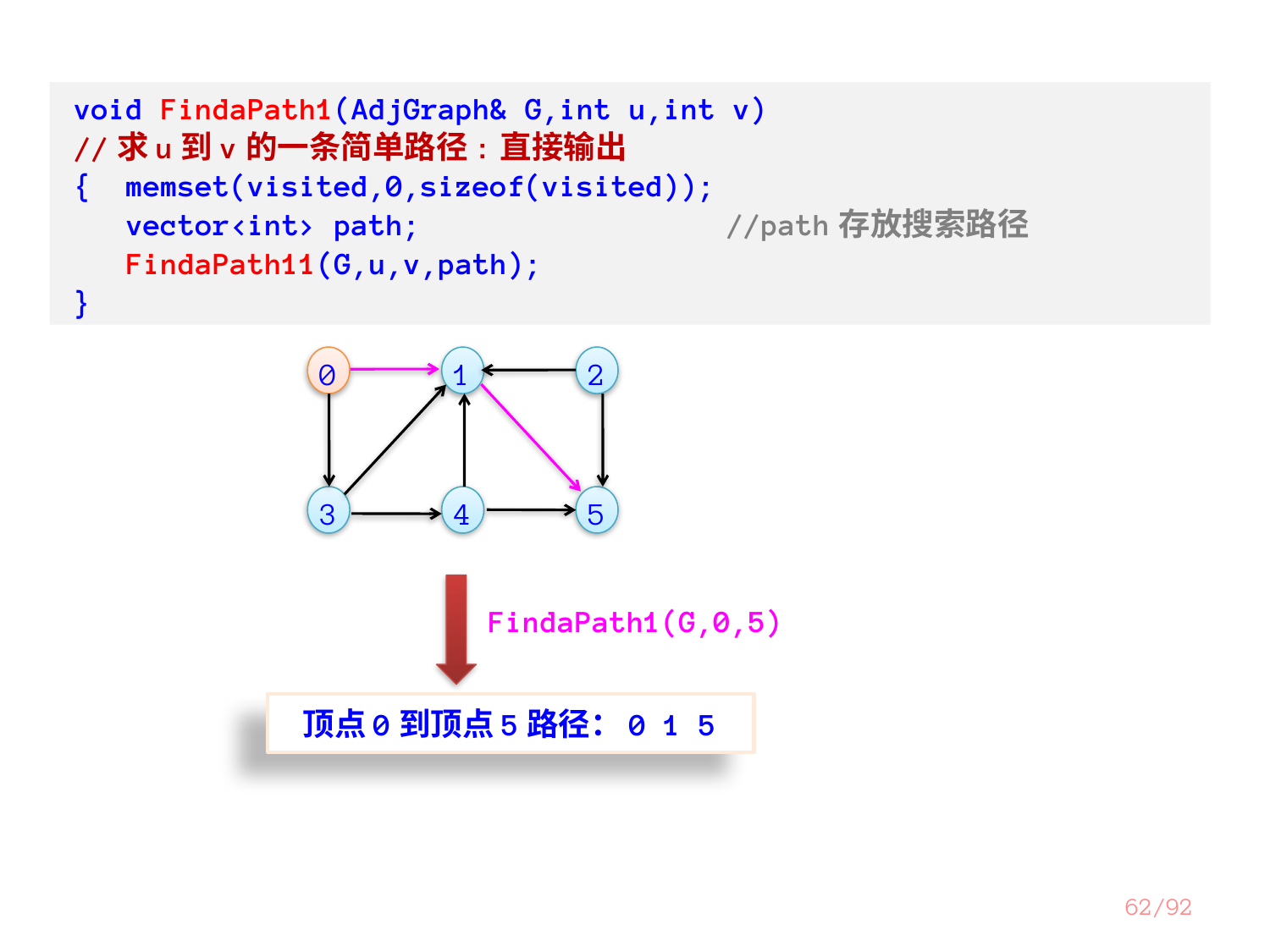

void FindaPath1(AdjGraph& G,int u,int v)
//求u到v的一条简单路径:直接输出
{  memset(visited,0,sizeof(visited));
   vector<int> path;			 //path存放搜索路径
   FindaPath11(G,u,v,path);
}
0
1
2

3
4
5

FindaPath1(G,0,5)
顶点0到顶点5路径：0 1 5
62/92